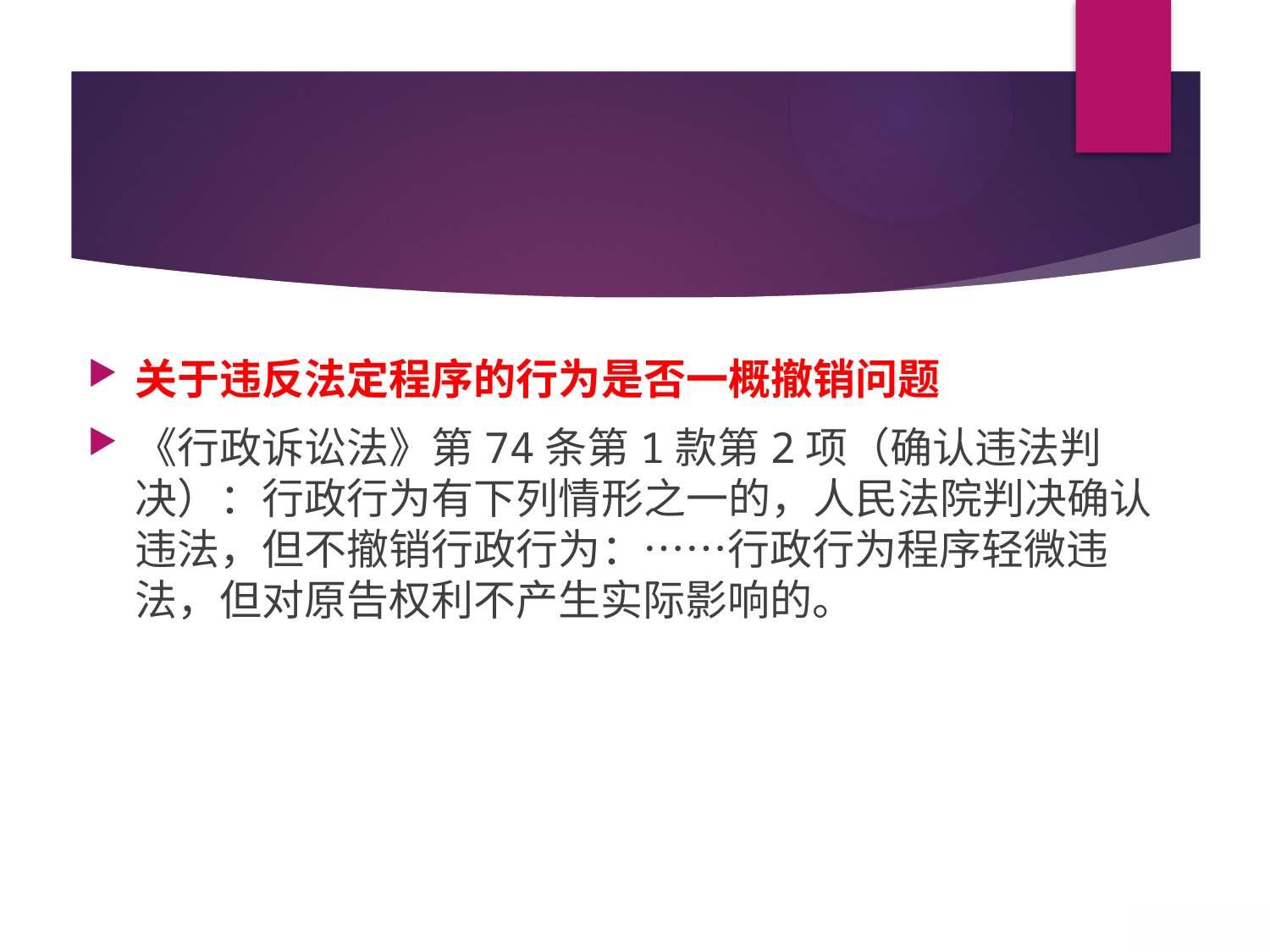

#
关于违反法定程序的行为是否一概撤销问题
《行政诉讼法》第74条第1款第2项（确认违法判决）：行政行为有下列情形之一的，人民法院判决确认违法，但不撤销行政行为：……行政行为程序轻微违法，但对原告权利不产生实际影响的。